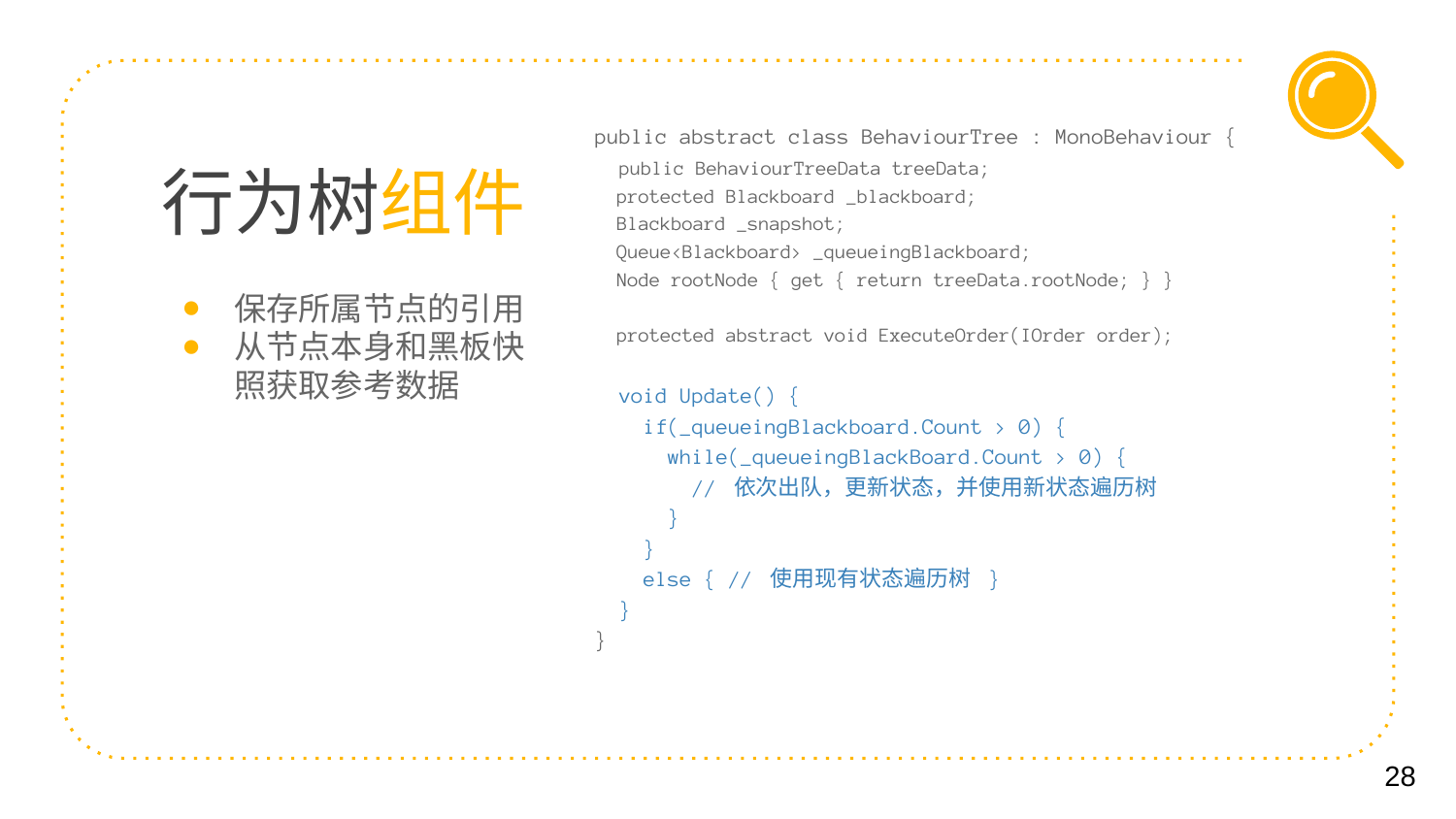

public abstract class BehaviourTree : MonoBehaviour {
  public BehaviourTreeData treeData;
  protected Blackboard _blackboard;
  Blackboard _snapshot;
  Queue<Blackboard> _queueingBlackboard;
  Node rootNode { get { return treeData.rootNode; } }

  protected abstract void ExecuteOrder(IOrder order);

  void Update() {
    if(_queueingBlackboard.Count > 0) {
      while(_queueingBlackBoard.Count > 0) {
        // 依次出队，更新状态，并使用新状态遍历树
      }
    }
    else { // 使用现有状态遍历树 }
  }
}
# 行为树组件
保存所属节点的引用
从节点本身和黑板快照获取参考数据
28